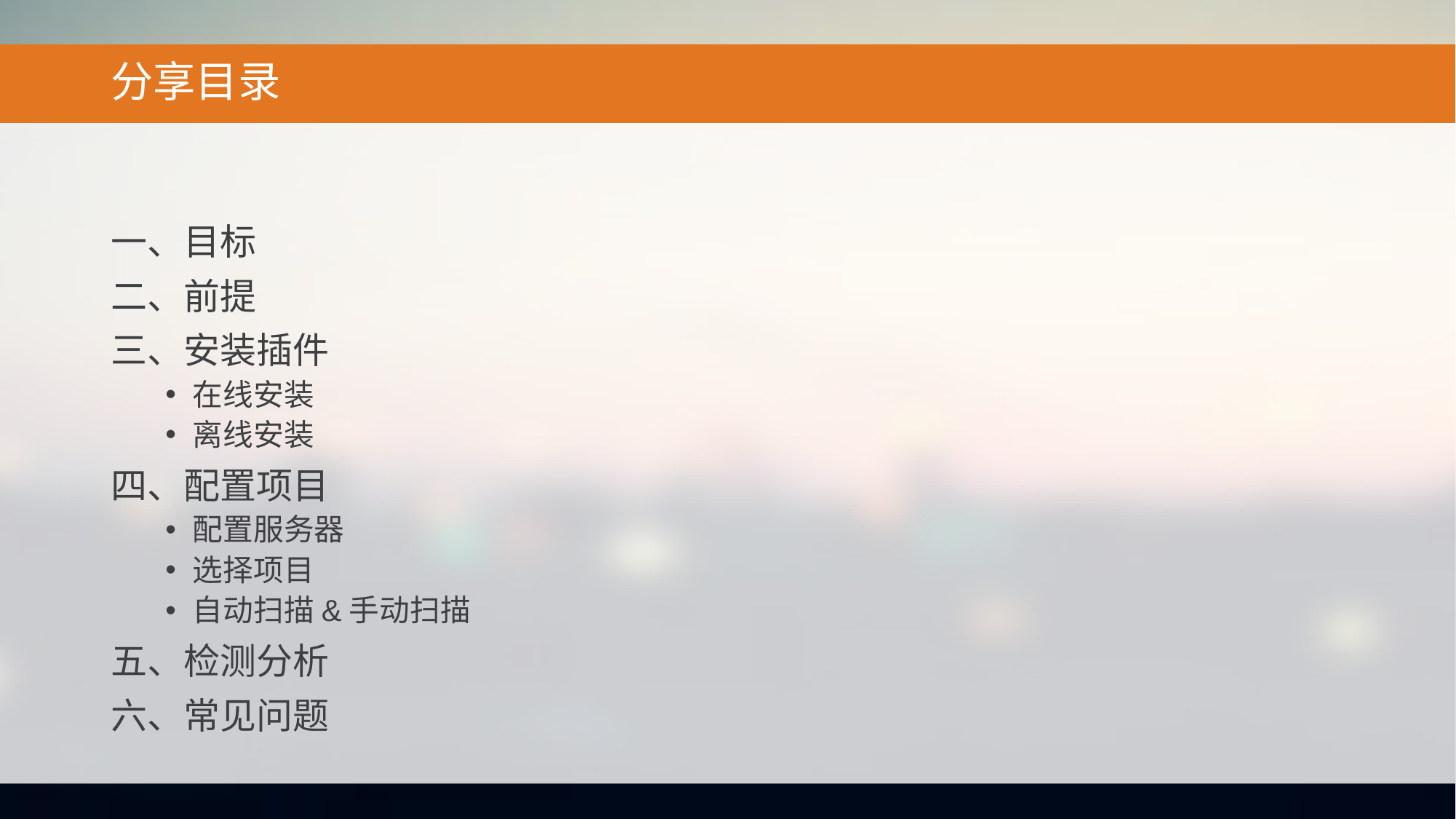

# 分享目录
一、目标
二、前提
三、安装插件
在线安装
离线安装
四、配置项目
配置服务器
选择项目
自动扫描&手动扫描
五、检测分析
六、常见问题